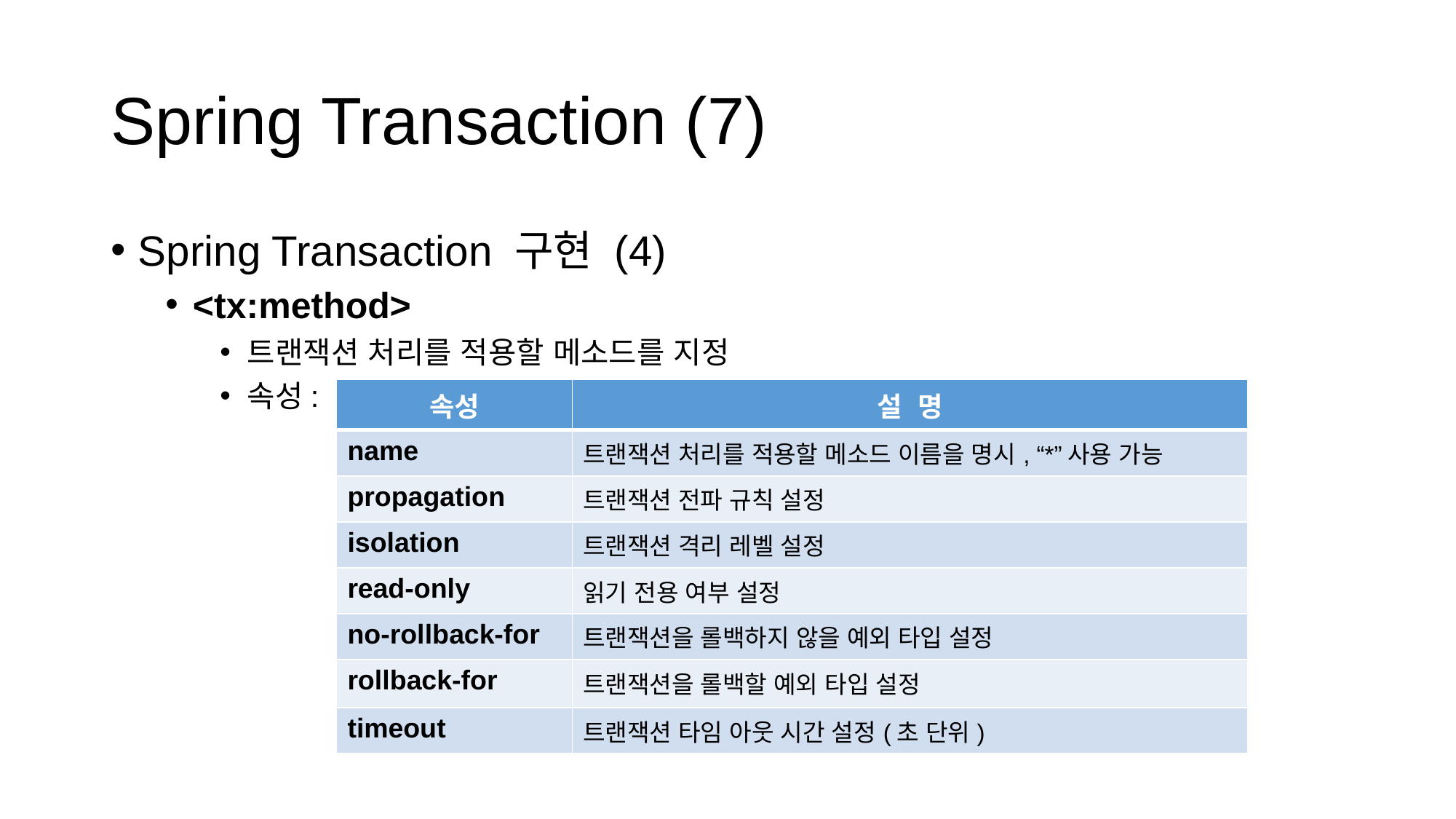

# Spring Transaction (7)
Spring Transaction 구현 (4)
<tx:method>
트랜잭션 처리를 적용할 메소드를 지정
속성:
| 속성 | 설 명 |
| --- | --- |
| name | 트랜잭션 처리를 적용할 메소드 이름을 명시, “\*”사용 가능 |
| propagation | 트랜잭션 전파 규칙 설정 |
| isolation | 트랜잭션 격리 레벨 설정 |
| read-only | 읽기 전용 여부 설정 |
| no-rollback-for | 트랜잭션을 롤백하지 않을 예외 타입 설정 |
| rollback-for | 트랜잭션을 롤백할 예외 타입 설정 |
| timeout | 트랜잭션 타임 아웃 시간 설정(초 단위) |